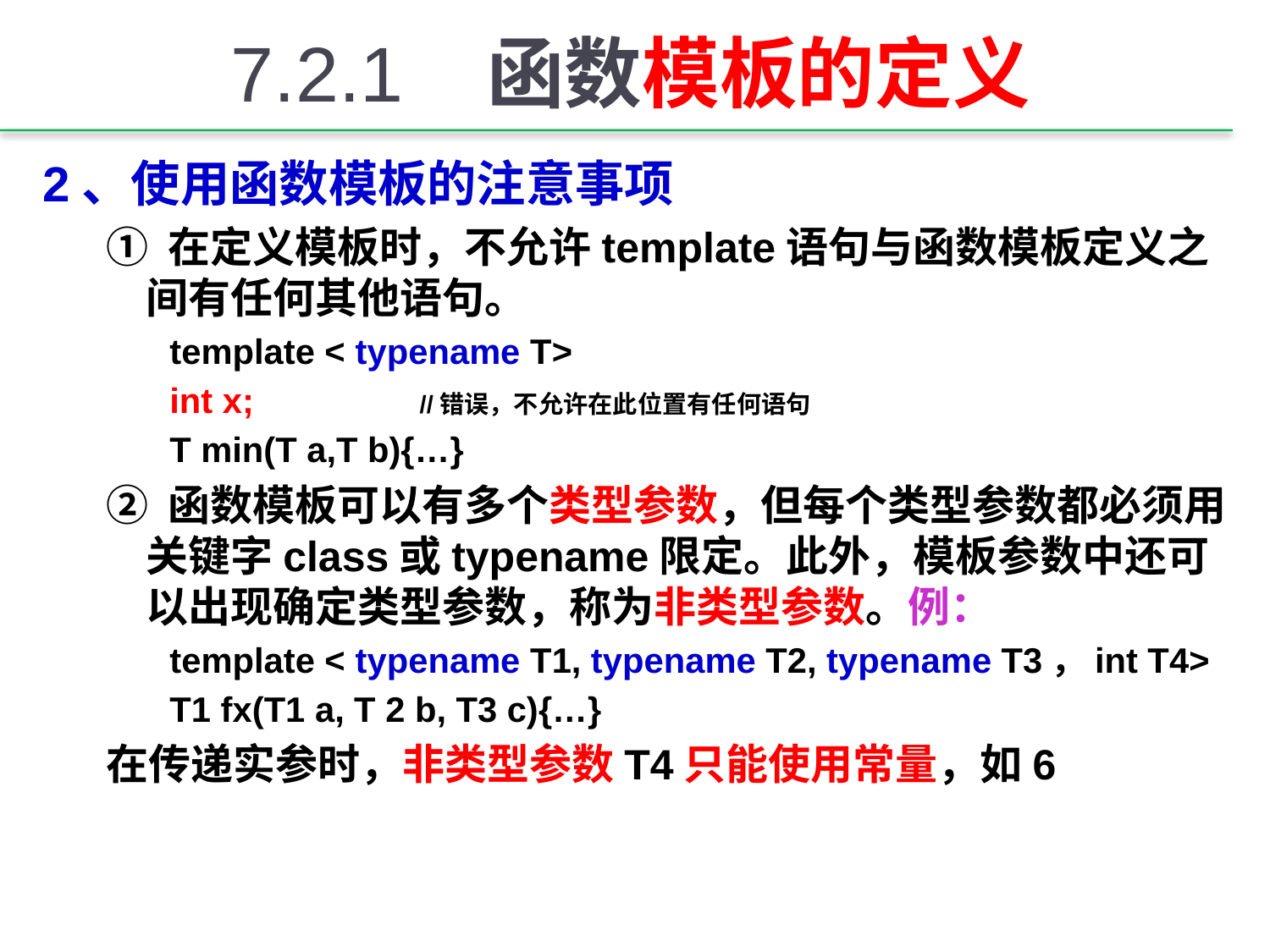

# 7.2.1   函数模板的定义
2、使用函数模板的注意事项
① 在定义模板时，不允许template语句与函数模板定义之间有任何其他语句。
template < typename T>
int x;                 //错误，不允许在此位置有任何语句
T min(T a,T b){…}
② 函数模板可以有多个类型参数，但每个类型参数都必须用关键字class或typename限定。此外，模板参数中还可以出现确定类型参数，称为非类型参数。例：
template < typename T1, typename T2, typename T3，int T4>
T1 fx(T1 a, T 2 b, T3 c){…}
在传递实参时，非类型参数T4只能使用常量，如6